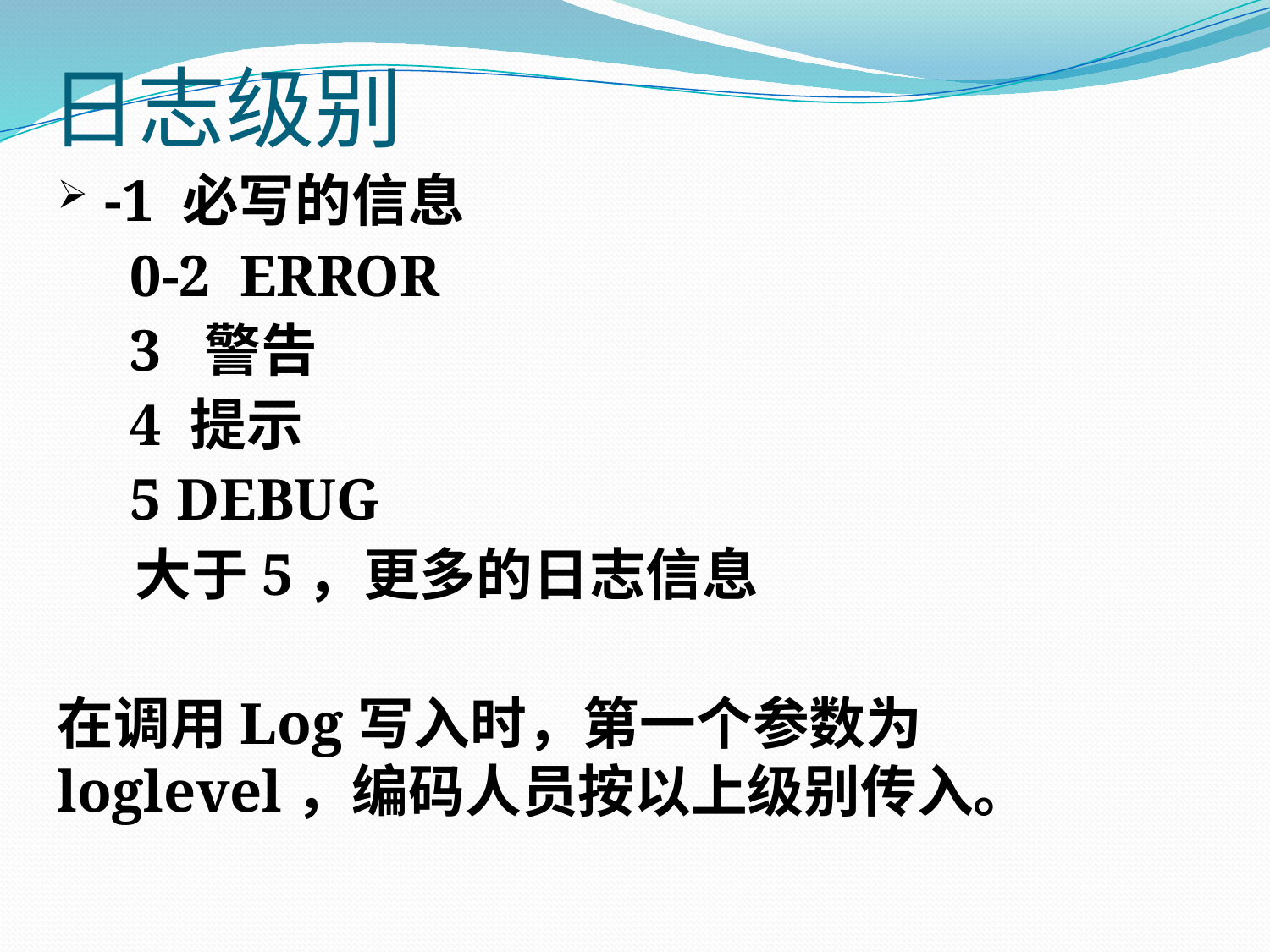

# 日志级别
-1 必写的信息
     0-2  ERROR
     3  警告
     4 提示
     5 DEBUG
     大于5，更多的日志信息

在调用Log写入时，第一个参数为loglevel，编码人员按以上级别传入。